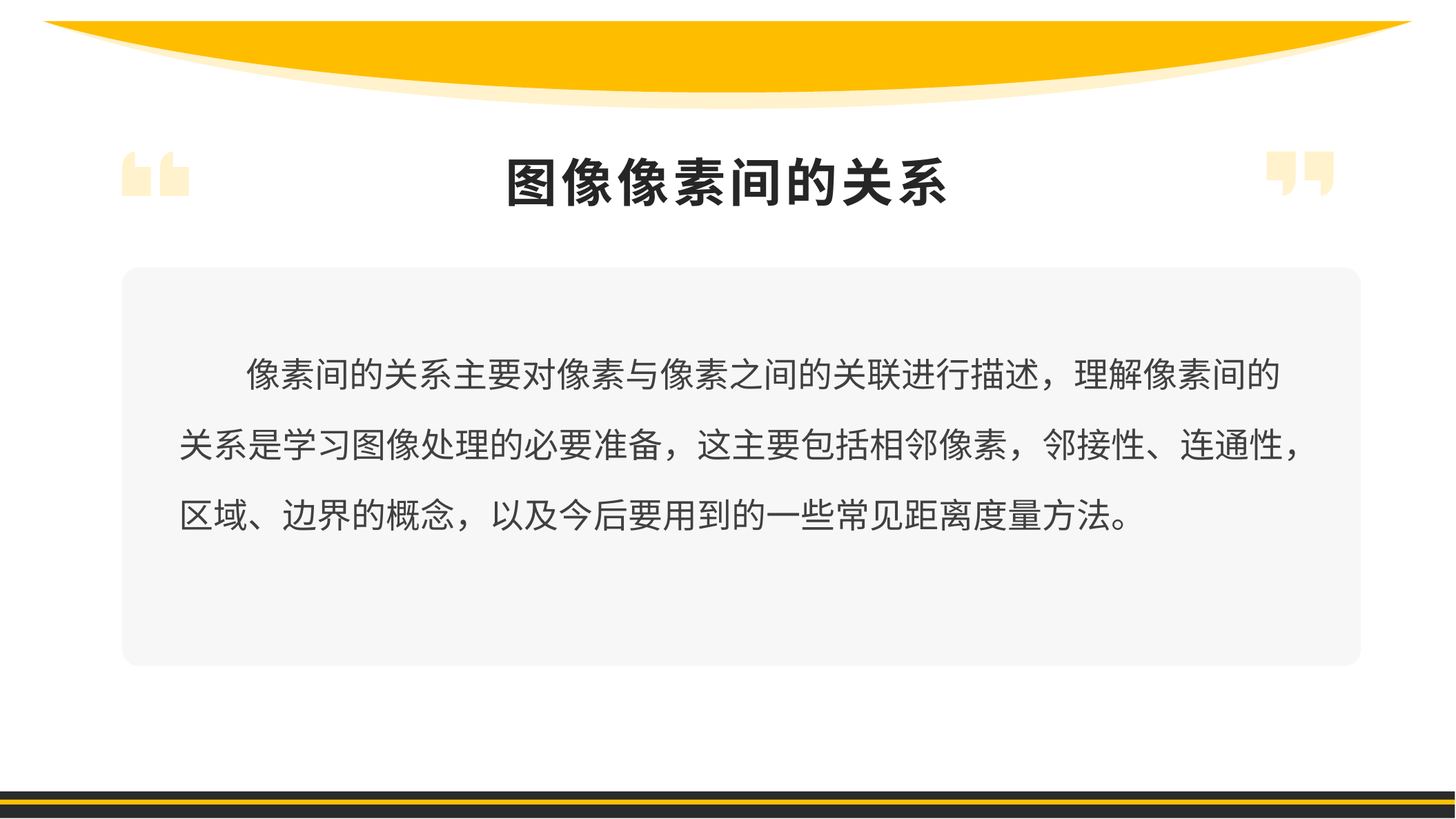

图像像素间的关系

      像素间的关系主要对像素与像素之间的关联进行描述，理解像素间的关系是学习图像处理的必要准备，这主要包括相邻像素，邻接性、连通性，区域、边界的概念，以及今后要用到的一些常见距离度量方法。